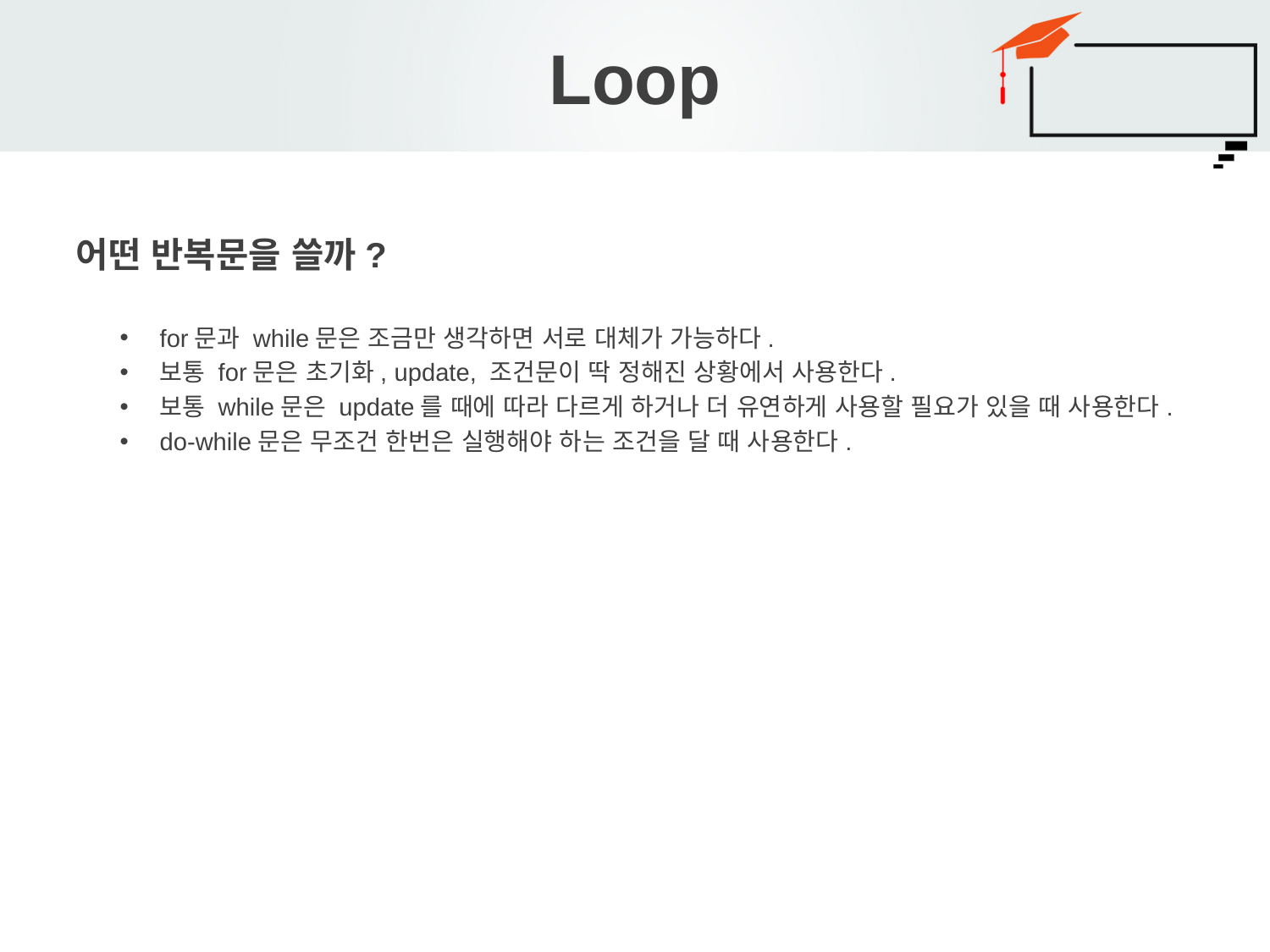

# Loop
어떤 반복문을 쓸까?
for문과 while문은 조금만 생각하면 서로 대체가 가능하다.
보통 for문은 초기화, update, 조건문이 딱 정해진 상황에서 사용한다.
보통 while문은 update를 때에 따라 다르게 하거나 더 유연하게 사용할 필요가 있을 때 사용한다.
do-while문은 무조건 한번은 실행해야 하는 조건을 달 때 사용한다.